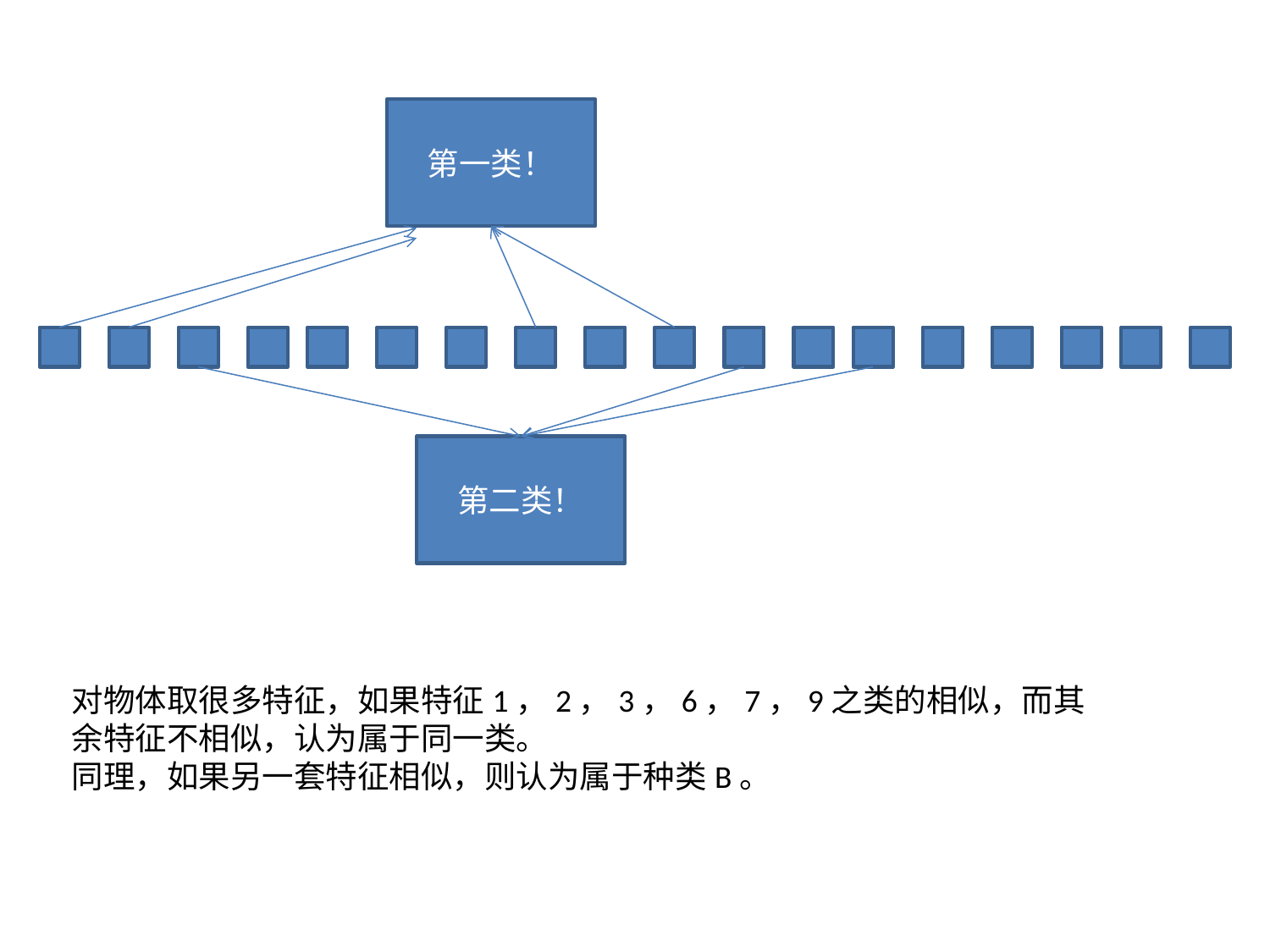

第一类！

第二类！
对物体取很多特征，如果特征1，2，3，6，7，9之类的相似，而其余特征不相似，认为属于同一类。
同理，如果另一套特征相似，则认为属于种类B。